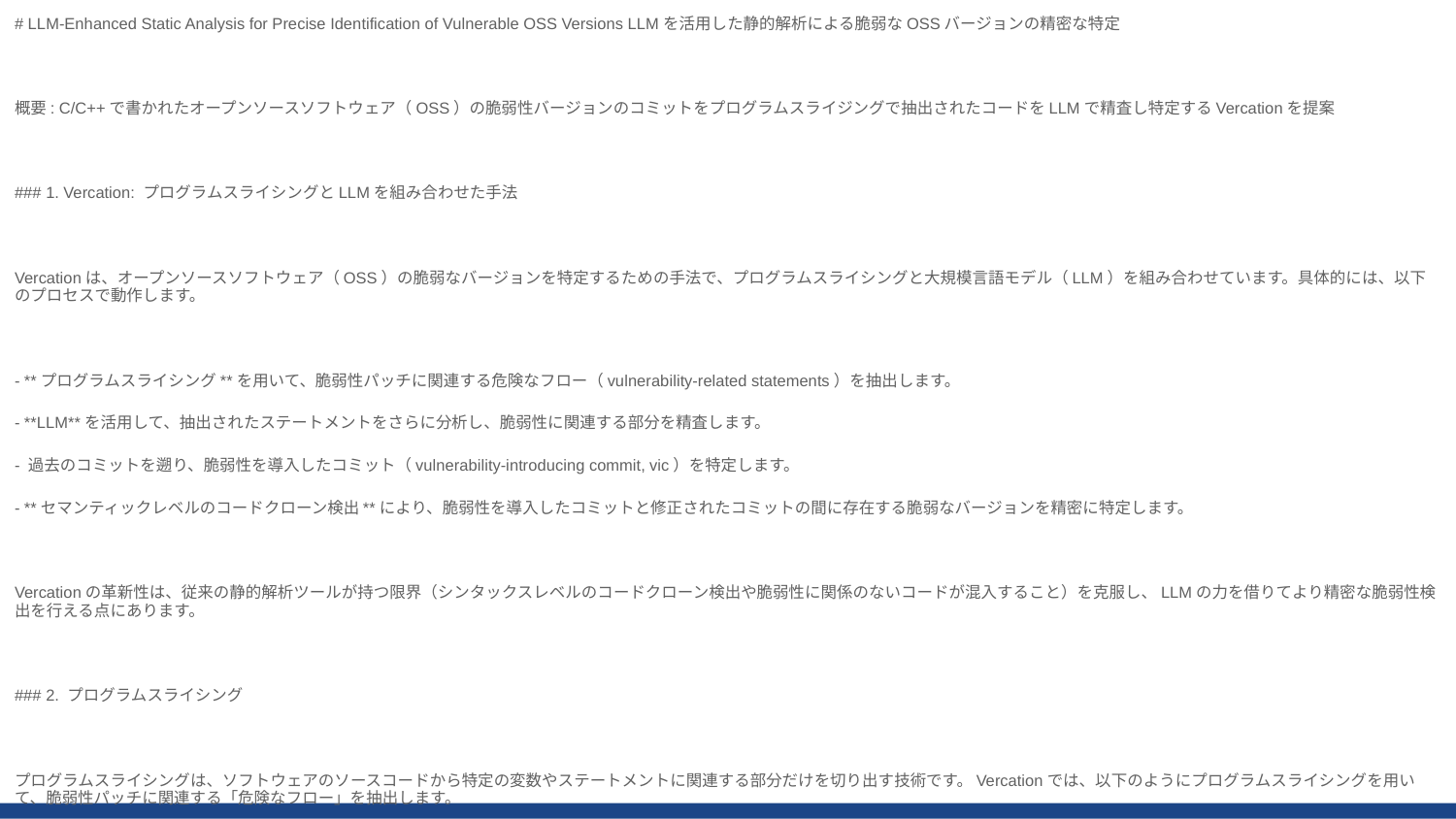

# LLM-Enhanced Static Analysis for Precise Identification of Vulnerable OSS Versions LLMを活用した静的解析による脆弱なOSSバージョンの精密な特定

概要: C/C++で書かれたオープンソースソフトウェア（OSS）の脆弱性バージョンのコミットをプログラムスライジングで抽出されたコードをLLMで精査し特定するVercationを提案

### 1. Vercation: プログラムスライシングとLLMを組み合わせた手法

Vercationは、オープンソースソフトウェア（OSS）の脆弱なバージョンを特定するための手法で、プログラムスライシングと大規模言語モデル（LLM）を組み合わせています。具体的には、以下のプロセスで動作します。

- **プログラムスライシング**を用いて、脆弱性パッチに関連する危険なフロー（vulnerability-related statements）を抽出します。
- **LLM**を活用して、抽出されたステートメントをさらに分析し、脆弱性に関連する部分を精査します。
- 過去のコミットを遡り、脆弱性を導入したコミット（vulnerability-introducing commit, vic）を特定します。
- **セマンティックレベルのコードクローン検出**により、脆弱性を導入したコミットと修正されたコミットの間に存在する脆弱なバージョンを精密に特定します。

Vercationの革新性は、従来の静的解析ツールが持つ限界（シンタックスレベルのコードクローン検出や脆弱性に関係のないコードが混入すること）を克服し、LLMの力を借りてより精密な脆弱性検出を行える点にあります。

### 2. プログラムスライシング

プログラムスライシングは、ソフトウェアのソースコードから特定の変数やステートメントに関連する部分だけを切り出す技術です。Vercationでは、以下のようにプログラムスライシングを用いて、脆弱性パッチに関連する「危険なフロー」を抽出します。

- **削除されたステートメント**および**パッチに関連する変数**をスライシングの基準とします。削除されたコードやパッチに関連する変数がどのようにデータフローやコントロールフローに影響を与えるかを追跡します。
- **代入文**や**条件文**、**関数呼び出し**、**リターン文**に対して、それぞれ異なるスライシングルールを適用します。
- **前方スライシング**と**後方スライシング**の両方を行い、脆弱性に関連するコード全体を網羅します。前方スライシングは、脆弱性を引き起こすトリガーとなる挙動を特定し、後方スライシングは、パッチ関連変数の起源を遡ります。

### 3. LLMを活用した脆弱性ロジック解析

Vercationでは、LLMを用いてプログラムスライシングで抽出された危険なフローをさらに精査し、脆弱性に関連するコードを特定します。このステップの目的は、スライシングによって抽出されたコードが、実際に脆弱性に関連するものかどうかを確認し、不要なコード（false positives）を除外することです。

- **Few-shot prompting**: LLMに対して、少数の例を提示することで、脆弱性ロジック解析のタスクに関する適切な応答を学習させます。これにより、モデルの応答がより正確で一貫性のあるものになります。
- **Chain-of-Thought prompting（CoT）**: LLMが中間的な推論ステップを生成するよう促すことで、最終的な答えにたどり着く前に、モデルに段階的な思考プロセスを経させます。これにより、脆弱性ロジックの解析がより詳細かつ正確になります。

### 4. セマンティックレベルのコードクローン検出

Vercationでは、脆弱性を導入したコミットを特定するために、セマンティックレベルのコードクローン検出を行います。この手法は、コードの意味的な類似性を評価することで、従来のシンタックスベースの手法では見逃されがちな脆弱性を正確に特定することができます。

- *拡張された抽象構文木（AST）**を用いて、コードの構造や論理フローを保持し、コードの意味的な類似性を比較します。これにより、コードのリファクタリングなどによって生じたシンタックスレベルの差異を考慮しつつ、脆弱性を正確に特定できます。
- **関数インライン化**: 関数呼び出し部分をインライン化して展開し、より多くのセマンティック情報を取得します。
- **ASTの正規化**: コードのスタイルの違いによるノイズを最小限に抑えるために、条件構造、ループ構造、および演算子の正規化を行います。これにより、コードの意味が同じであっても、異なる表現で記述された場合に対応できます。
- **類似性評価**: AST間の類似性を編集距離やその他の比較アルゴリズムを用いて評価し、脆弱性導入コミットを特定します。